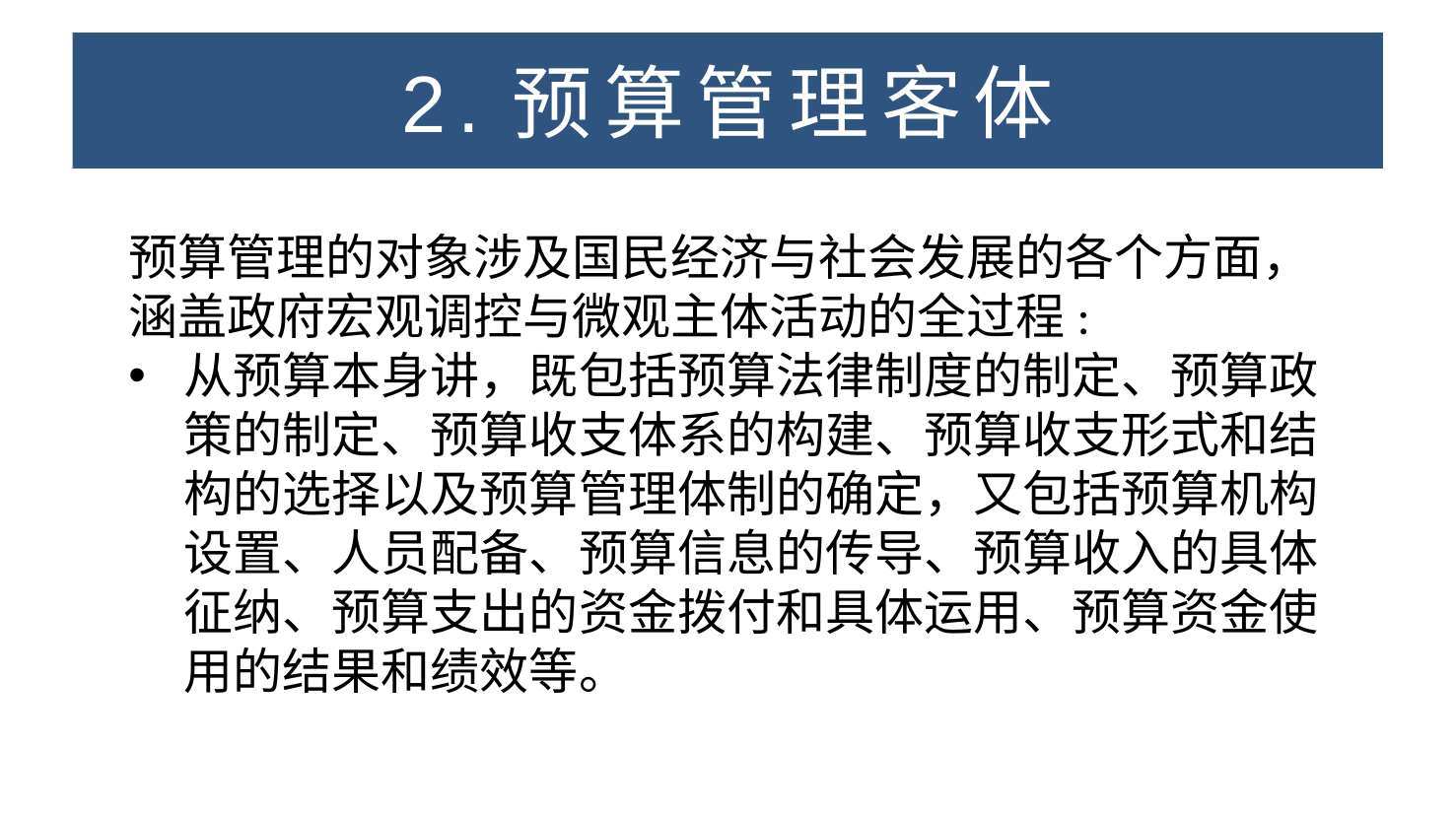

预算管理手段
# 2.预算管理客体
预算管理的对象涉及国民经济与社会发展的各个方面，涵盖政府宏观调控与微观主体活动的全过程:
从预算本身讲，既包括预算法律制度的制定、预算政策的制定、预算收支体系的构建、预算收支形式和结构的选择以及预算管理体制的确定，又包括预算机构设置、人员配备、预算信息的传导、预算收入的具体征纳、预算支出的资金拨付和具体运用、预算资金使用的结果和绩效等。
执行主体
决策主体
立法主体